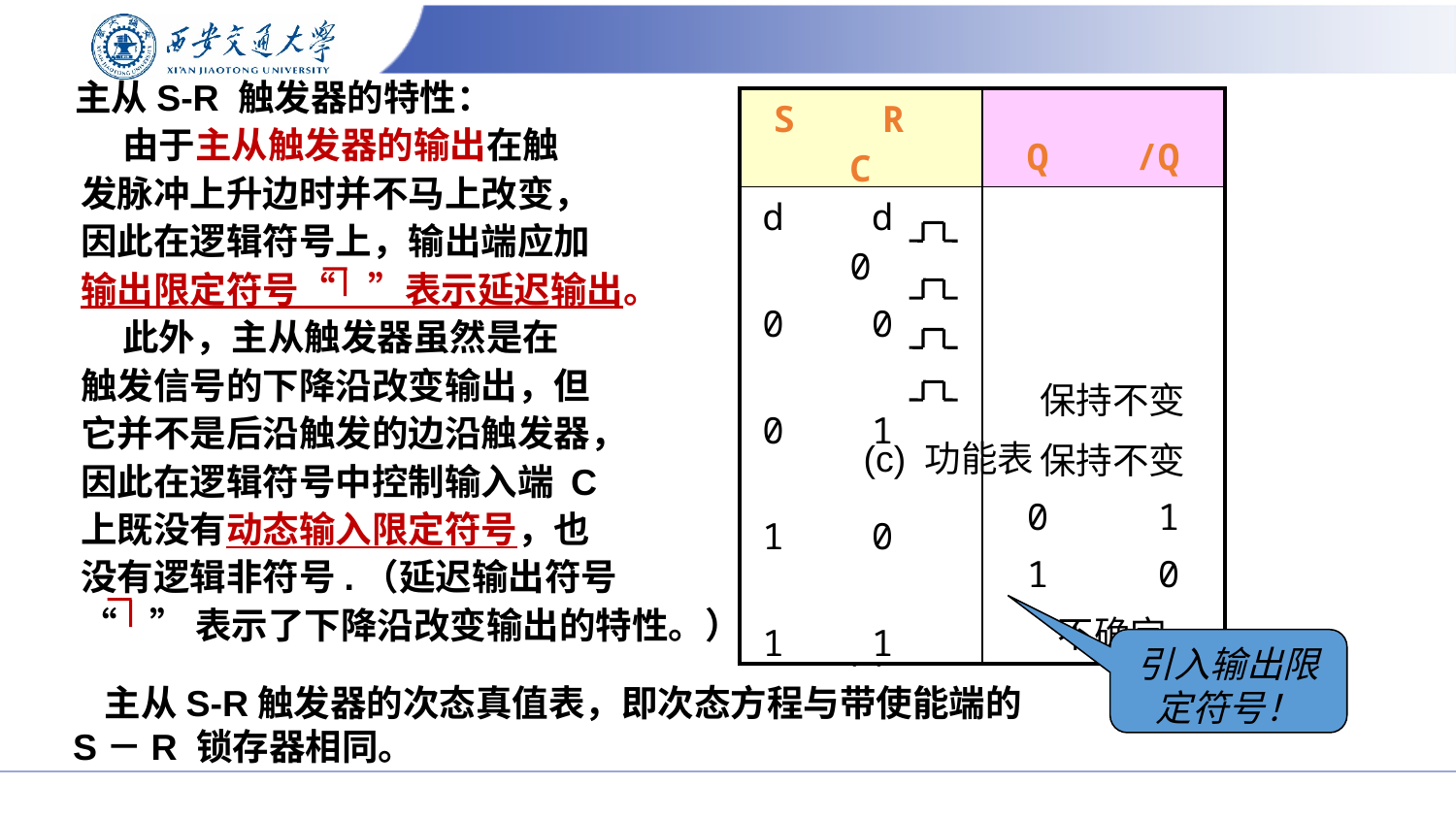

# 主从S-R 触发器的特性：
| S R C | Q /Q |
| --- | --- |
| d d 0 0 0 0 0 1 0 1 0 0 1 1 0 | 保持不变 保持不变 0 1 1 0 不确定 |
    由于主从触发器的输出在触
发脉冲上升边时并不马上改变，
因此在逻辑符号上，输出端应加
输出限定符号“    ”表示延迟输出。
    此外，主从触发器虽然是在
触发信号的下降沿改变输出，但
它并不是后沿触发的边沿触发器，
因此在逻辑符号中控制输入端 C
上既没有动态输入限定符号，也
没有逻辑非符号.（延迟输出符号
“    ”表示了下降沿改变输出的特性。）

(c) 功能表
S    Q
C
R    Q

(d) 逻辑符号
引入输出限定符号！
    主从S-R触发器的次态真值表，即次态方程与带使能端的
 S－R 锁存器相同。